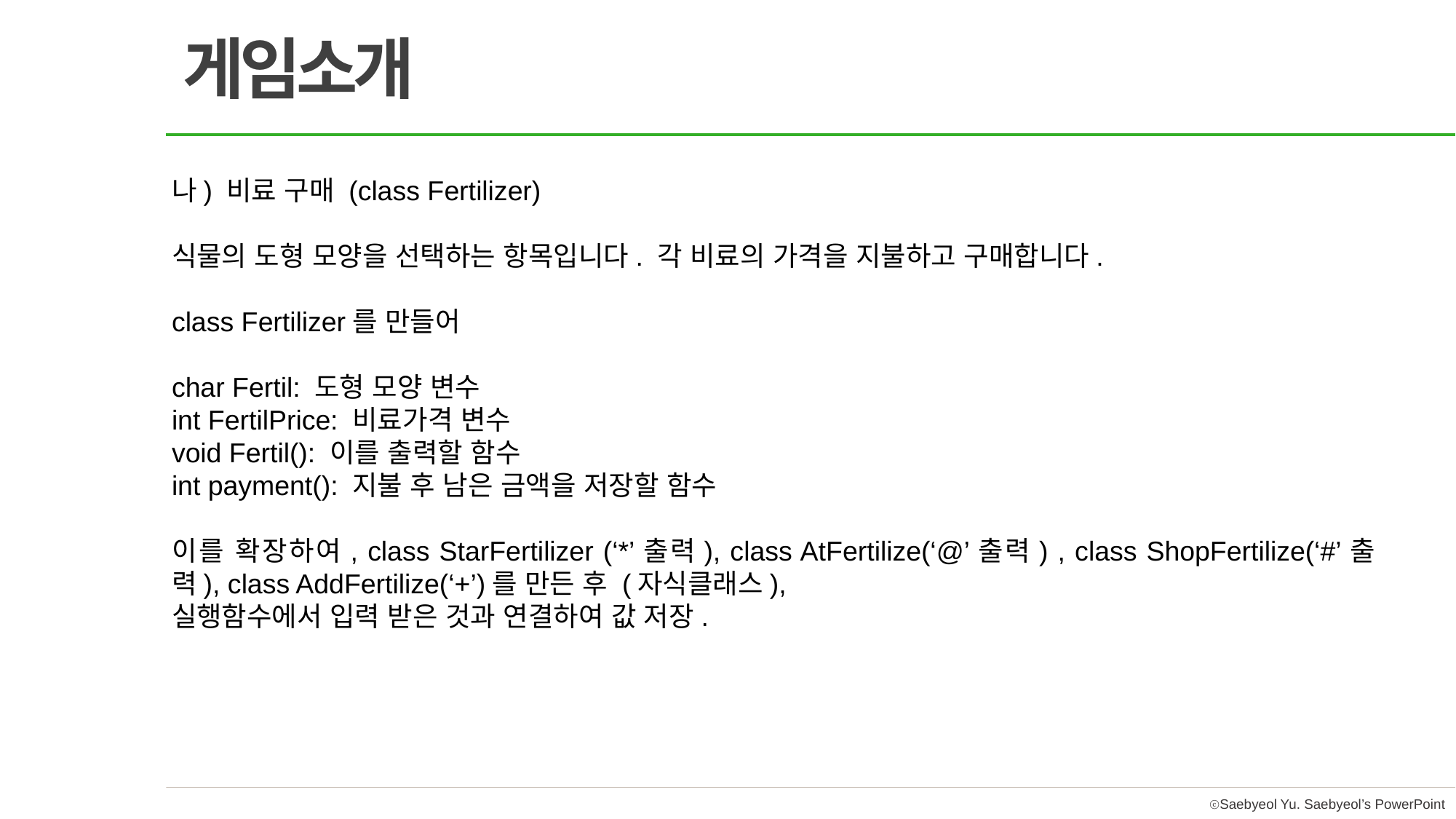

게임소개
나) 비료 구매 (class Fertilizer)

식물의 도형 모양을 선택하는 항목입니다. 각 비료의 가격을 지불하고 구매합니다.

class Fertilizer를 만들어

char Fertil: 도형 모양 변수
int FertilPrice: 비료가격 변수
void Fertil(): 이를 출력할 함수
int payment(): 지불 후 남은 금액을 저장할 함수

이를 확장하여, class StarFertilizer (‘*’출력), class AtFertilize(‘@’출력) , class ShopFertilize(‘#’출력), class AddFertilize(‘+’)를 만든 후 (자식클래스),
실행함수에서 입력 받은 것과 연결하여 값 저장.